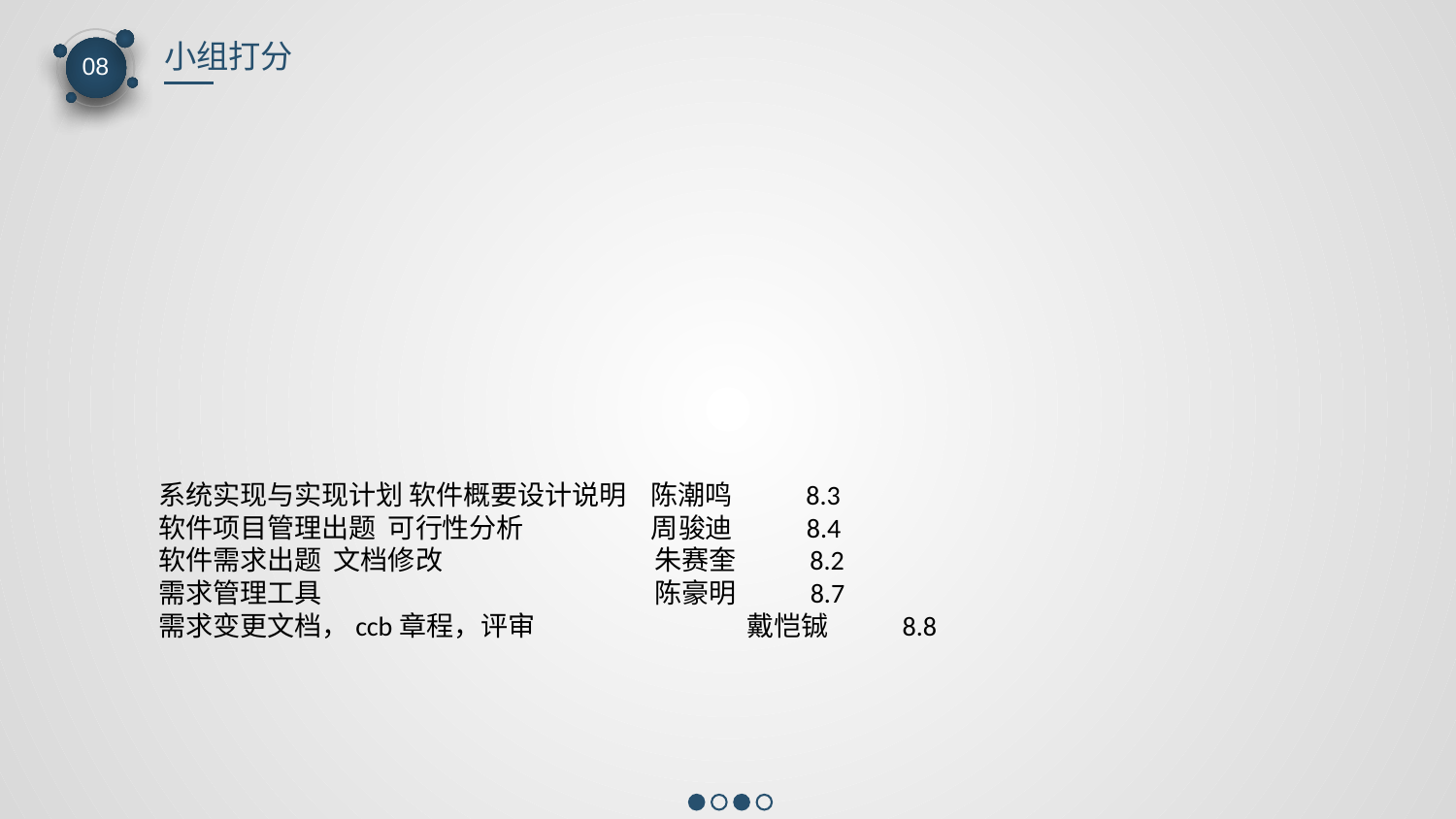

小组打分
08
系统实现与实现计划 软件概要设计说明    陈潮鸣           8.3
软件项目管理出题  可行性分析                     周骏迪           8.4
软件需求出题  文档修改                                   朱赛奎           8.2
需求管理工具                                                       陈豪明           8.7
需求变更文档，ccb章程，评审                                   戴恺铖           8.8